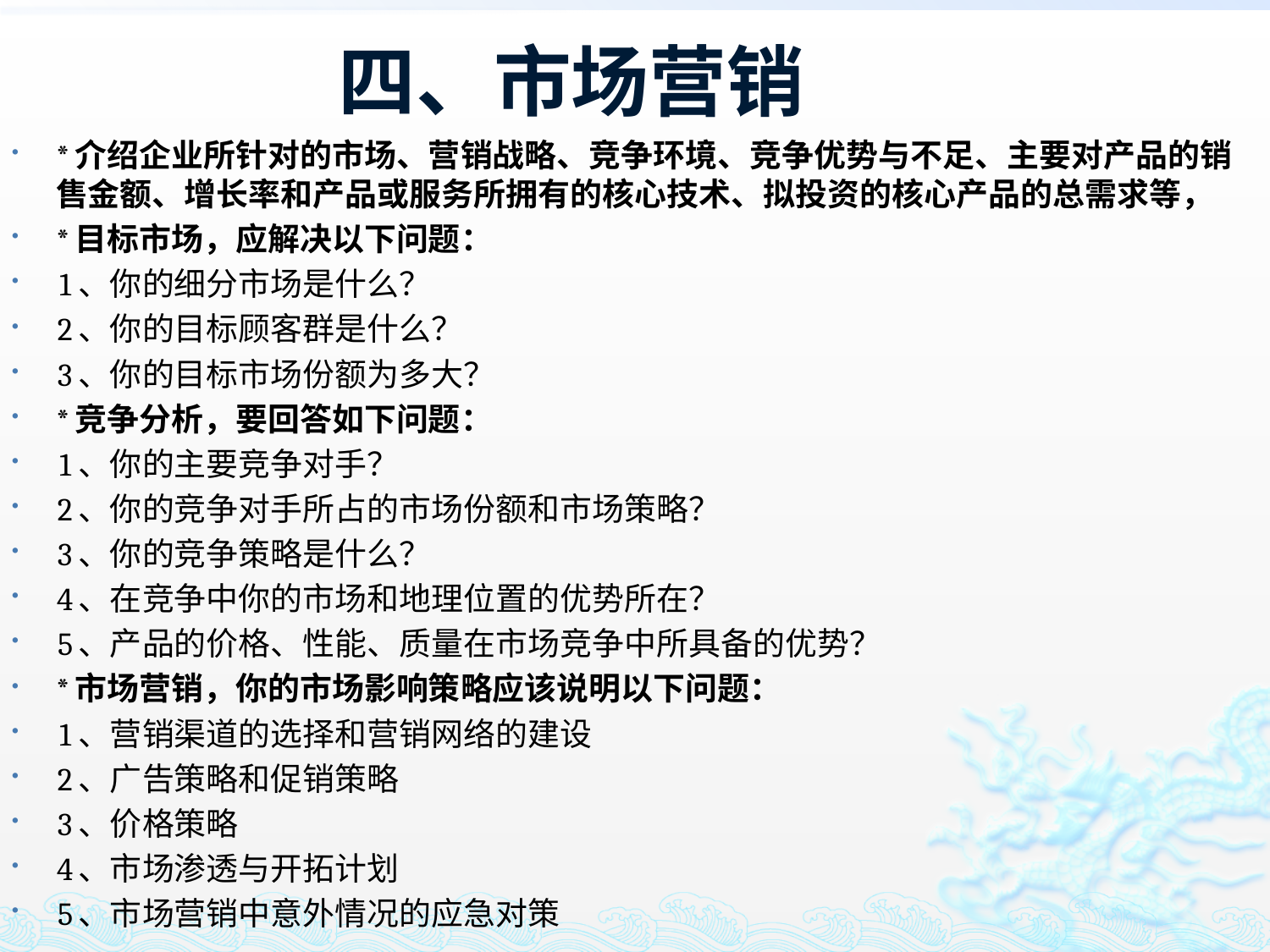

# 四、市场营销
*介绍企业所针对的市场、营销战略、竞争环境、竞争优势与不足、主要对产品的销售金额、增长率和产品或服务所拥有的核心技术、拟投资的核心产品的总需求等，
*目标市场，应解决以下问题：
1、你的细分市场是什么？
2、你的目标顾客群是什么？
3、你的目标市场份额为多大？
*竞争分析，要回答如下问题：
1、你的主要竞争对手？
2、你的竞争对手所占的市场份额和市场策略？
3、你的竞争策略是什么？
4、在竞争中你的市场和地理位置的优势所在？
5、产品的价格、性能、质量在市场竞争中所具备的优势？
*市场营销，你的市场影响策略应该说明以下问题：
1、营销渠道的选择和营销网络的建设
2、广告策略和促销策略
3、价格策略
4、市场渗透与开拓计划
5、市场营销中意外情况的应急对策